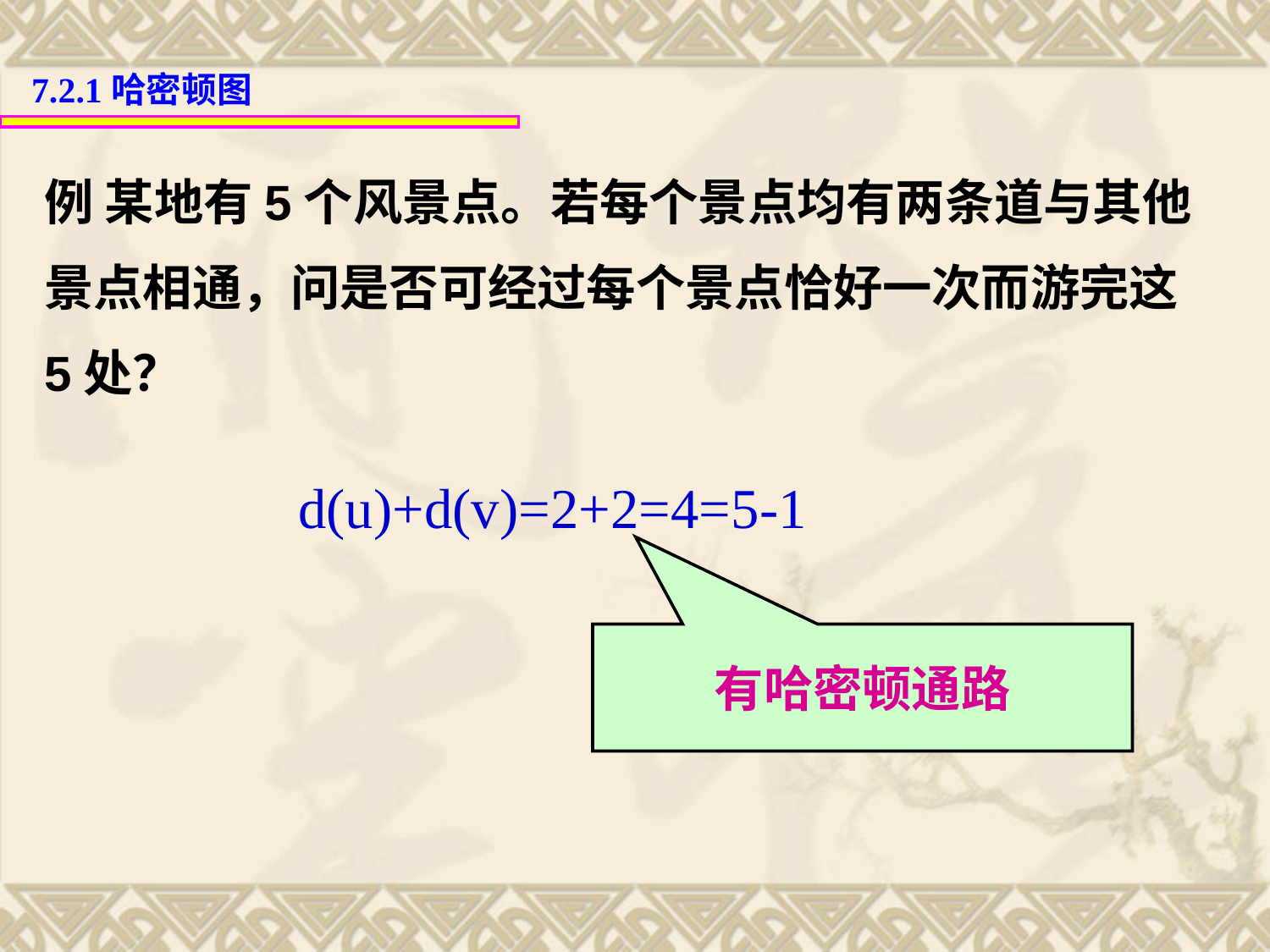

7.2.1哈密顿图

例 某地有5个风景点。若每个景点均有两条道与其他
景点相通，问是否可经过每个景点恰好一次而游完这
5处？

d(u)+d(v)=2+2=4=5-1
有哈密顿通路